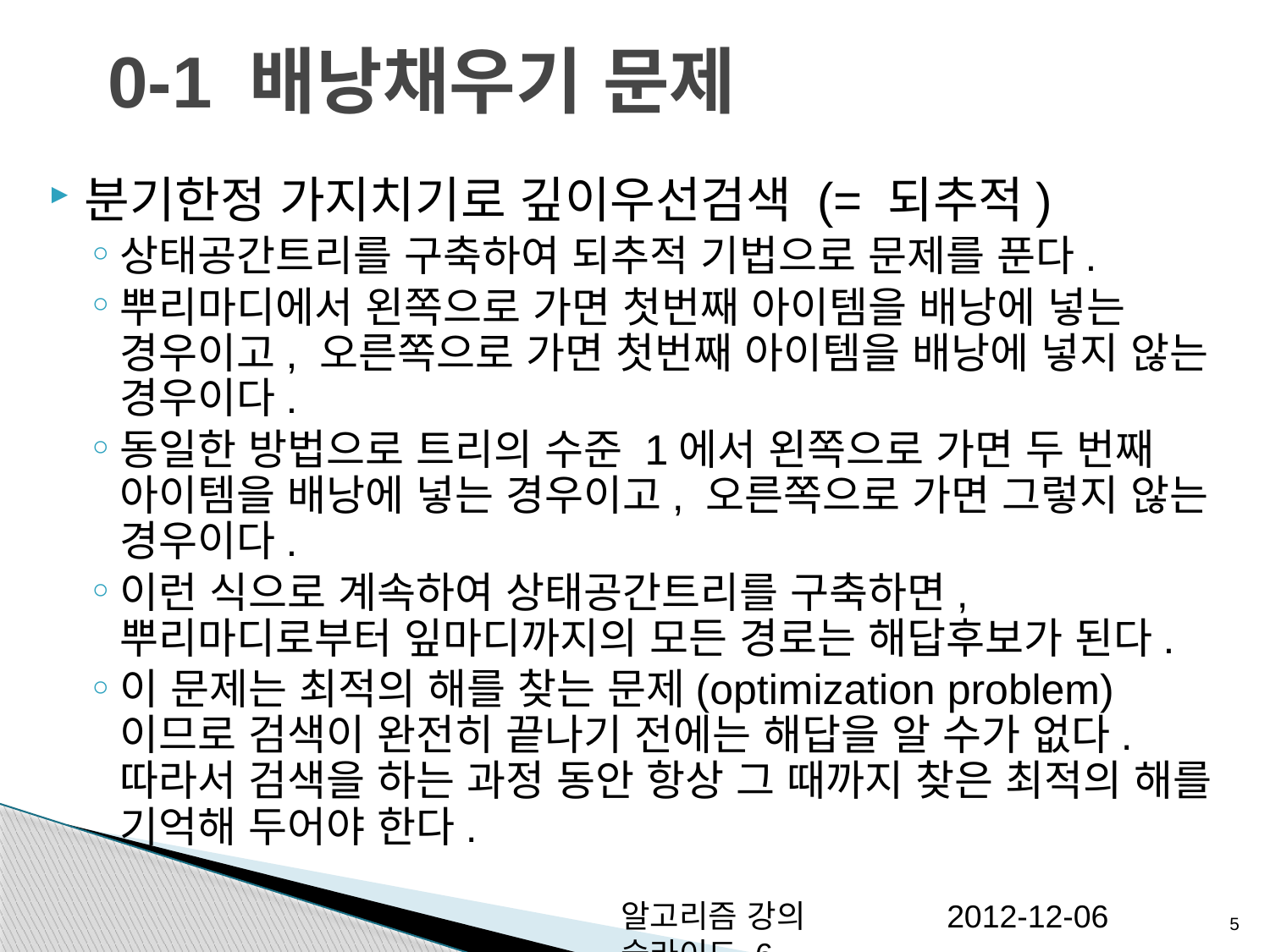

# 0-1 배낭채우기 문제
분기한정 가지치기로 깊이우선검색 (= 되추적)
상태공간트리를 구축하여 되추적 기법으로 문제를 푼다.
뿌리마디에서 왼쪽으로 가면 첫번째 아이템을 배낭에 넣는 경우이고, 오른쪽으로 가면 첫번째 아이템을 배낭에 넣지 않는 경우이다.
동일한 방법으로 트리의 수준 1에서 왼쪽으로 가면 두 번째 아이템을 배낭에 넣는 경우이고, 오른쪽으로 가면 그렇지 않는 경우이다.
이런 식으로 계속하여 상태공간트리를 구축하면, 뿌리마디로부터 잎마디까지의 모든 경로는 해답후보가 된다.
이 문제는 최적의 해를 찾는 문제(optimization problem)이므로 검색이 완전히 끝나기 전에는 해답을 알 수가 없다. 따라서 검색을 하는 과정 동안 항상 그 때까지 찾은 최적의 해를 기억해 두어야 한다.
알고리즘 강의 슬라이드 6
2012-12-06
5